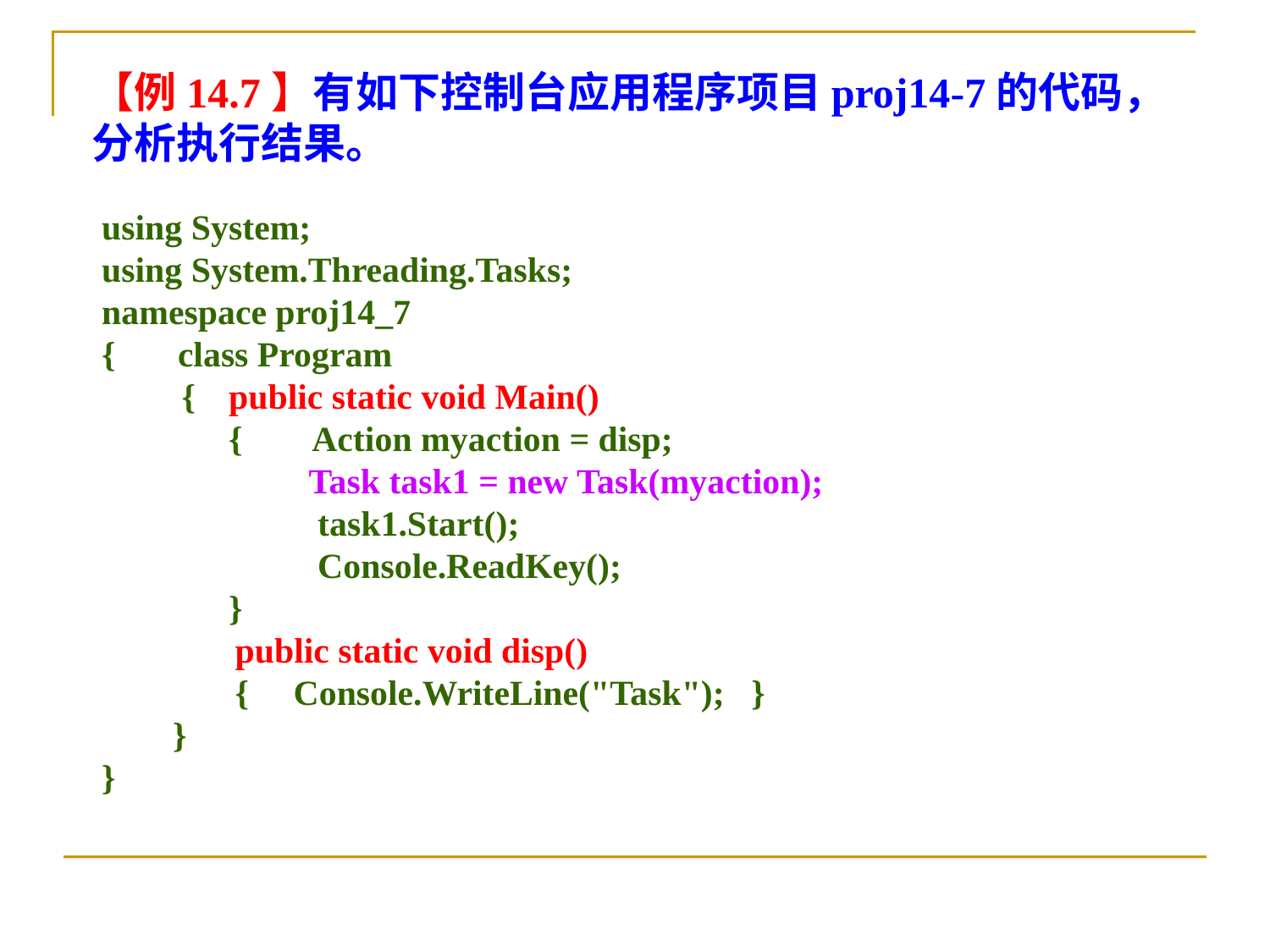

【例14.7】有如下控制台应用程序项目proj14-7的代码，分析执行结果。
using System;
using System.Threading.Tasks;
namespace proj14_7
{       class Program
         {	public static void Main()
        	{        Action myaction = disp;
            	         Task task1 = new Task(myaction);
            	          task1.Start();
            	          Console.ReadKey();
        	}
               public static void disp()
               {     Console.WriteLine("Task");   }
        }
}